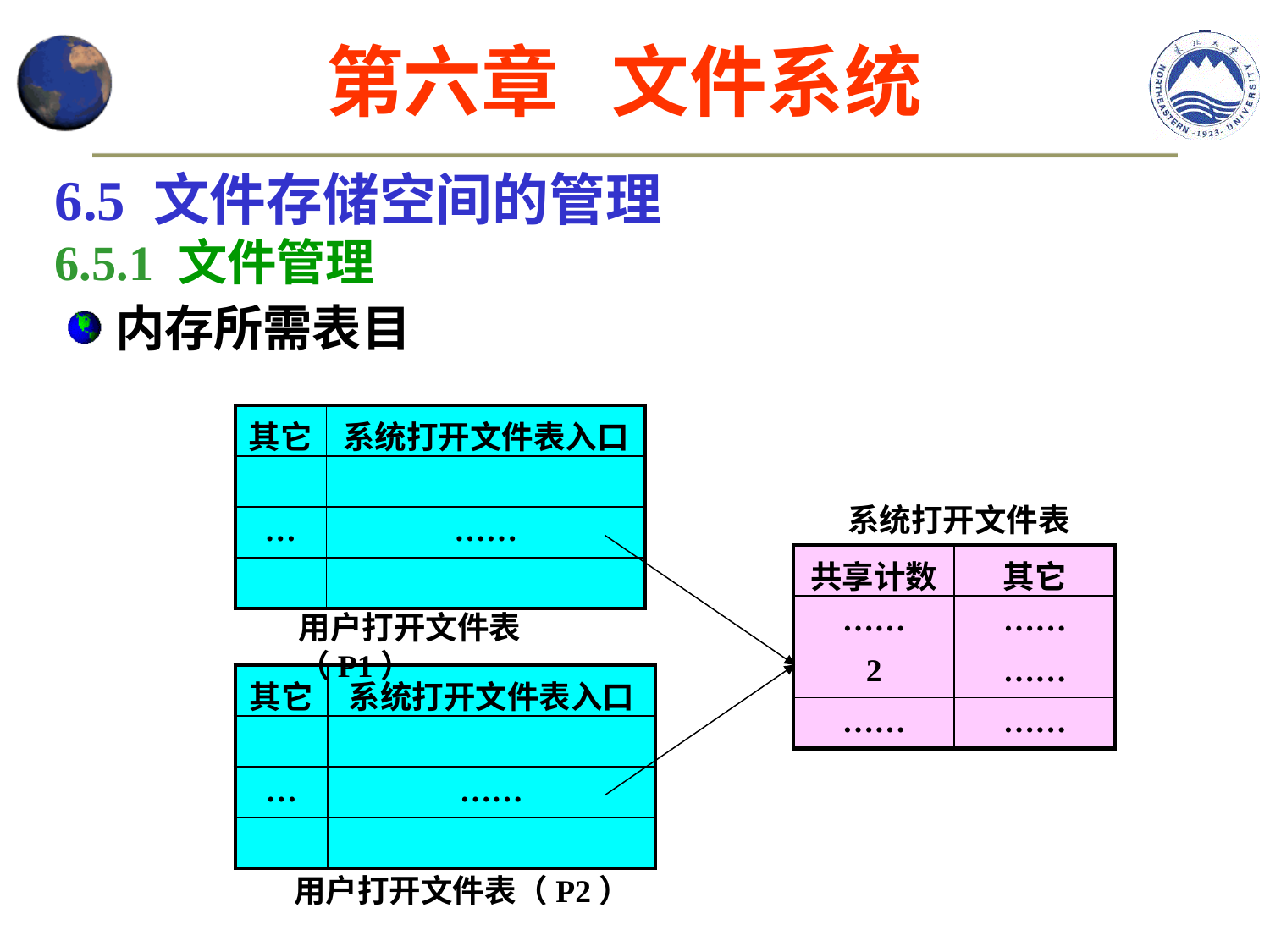

第六章   文件系统
6.5 文件存储空间的管理
6.5.1 文件管理
内存所需表目
| 其它 | 系统打开文件表入口 |
| --- | --- |
|  |  |
| … | …… |
|  |  |
系统打开文件表

| 共享计数 | 其它 |
| --- | --- |
| …… | …… |
| 2 | …… |
| …… | …… |
用户打开文件表（P1）

| 其它 | 系统打开文件表入口 |
| --- | --- |
|  |  |
| … | …… |
|  |  |
用户打开文件表（P2）